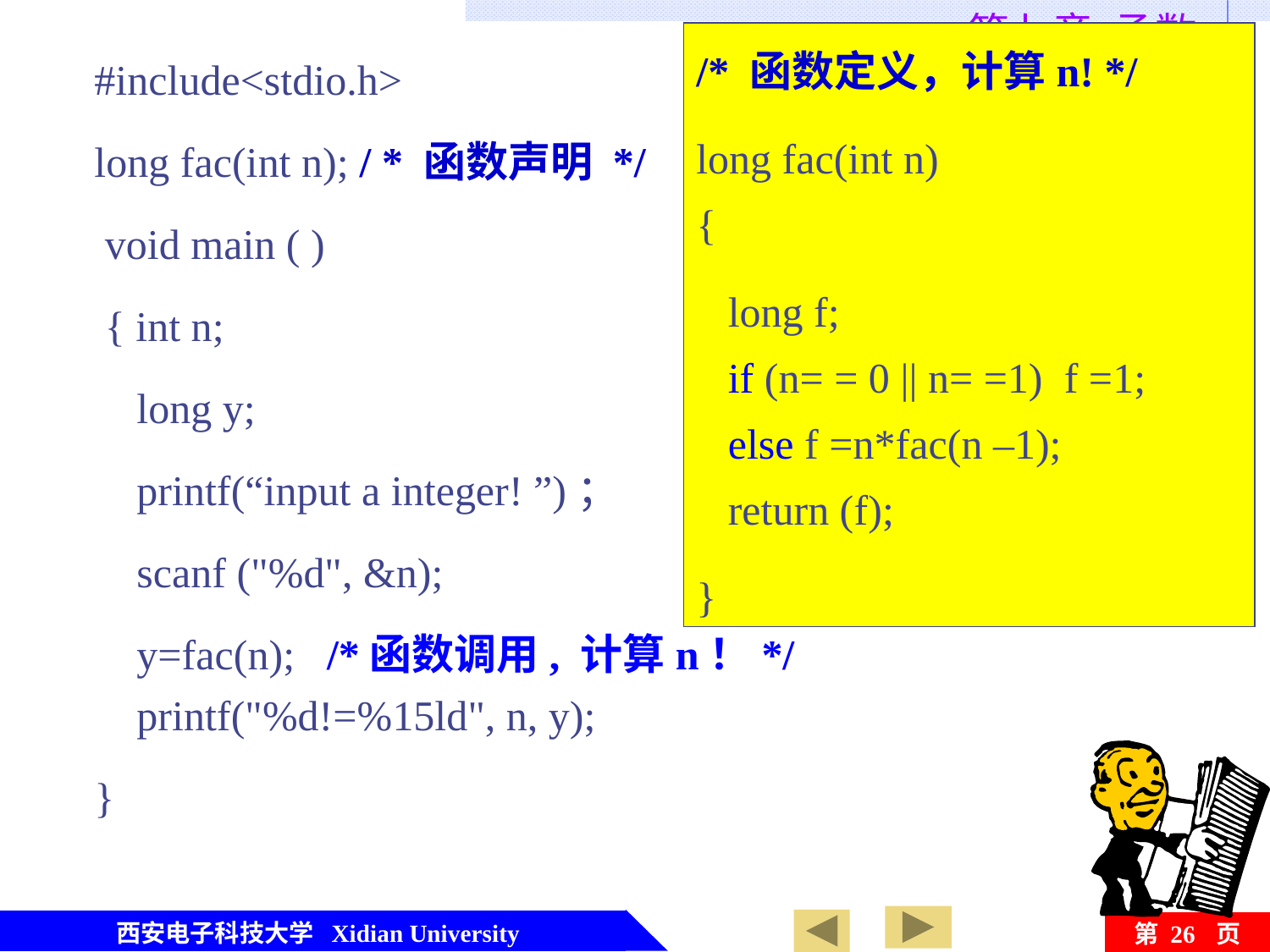

第七章  函数
/* 函数定义，计算n! */
long fac(int n)
{
   long f;
   if (n= = 0 || n= =1)  f =1;
   else f =n*fac(n –1);
   return (f);
}

#include<stdio.h>
long fac(int n); / * 函数声明 */
 void main ( )
 { int n;
    long y;
    printf(“input a integer! ”)；
    scanf ("%d", &n);
    y=fac(n);   /*函数调用, 计算n！*/
    printf("%d!=%15ld", n, y);
}